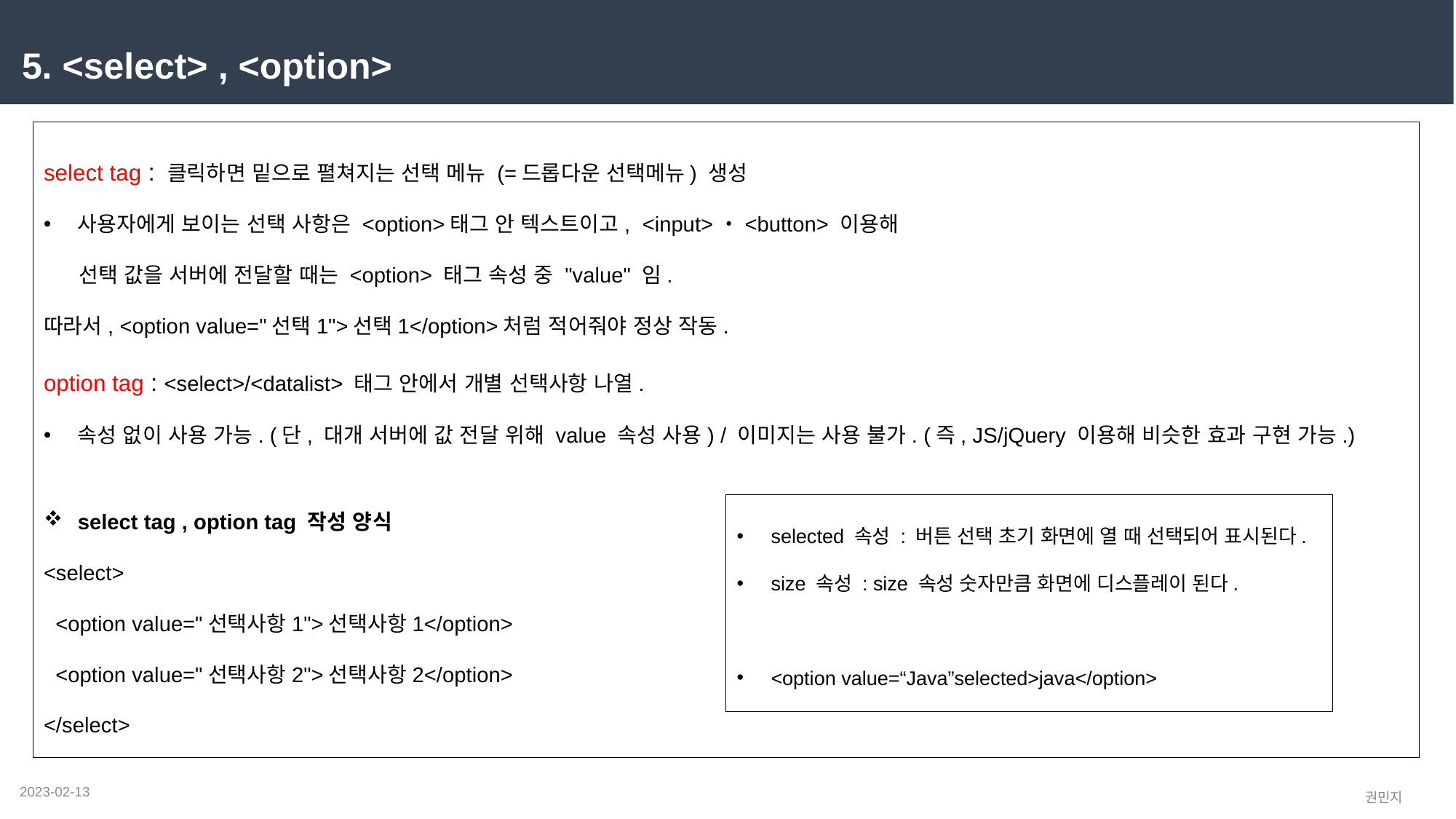

5. <select> , <option>
select tag : 클릭하면 밑으로 펼쳐지는 선택 메뉴 (=드롭다운 선택메뉴) 생성
사용자에게 보이는 선택 사항은 <option>태그 안 텍스트이고,  <input>・<button> 이용해
     선택 값을 서버에 전달할 때는 <option> 태그 속성 중 "value" 임.
따라서, <option value="선택1">선택1</option>처럼 적어줘야 정상 작동.
option tag : <select>/<datalist> 태그 안에서 개별 선택사항 나열.
속성 없이 사용 가능. (단, 대개 서버에 값 전달 위해 value 속성 사용) / 이미지는 사용 불가. (즉, JS/jQuery 이용해 비슷한 효과 구현 가능.)

select tag , option tag 작성 양식
<select>
  <option value="선택사항1">선택사항1</option>
  <option value="선택사항2">선택사항2</option>
</select>

selected 속성 : 버튼 선택 초기 화면에 열 때 선택되어 표시된다.
size 속성 : size 속성 숫자만큼 화면에 디스플레이 된다.

<option value=“Java”selected>java</option>
2023-02-13
권민지